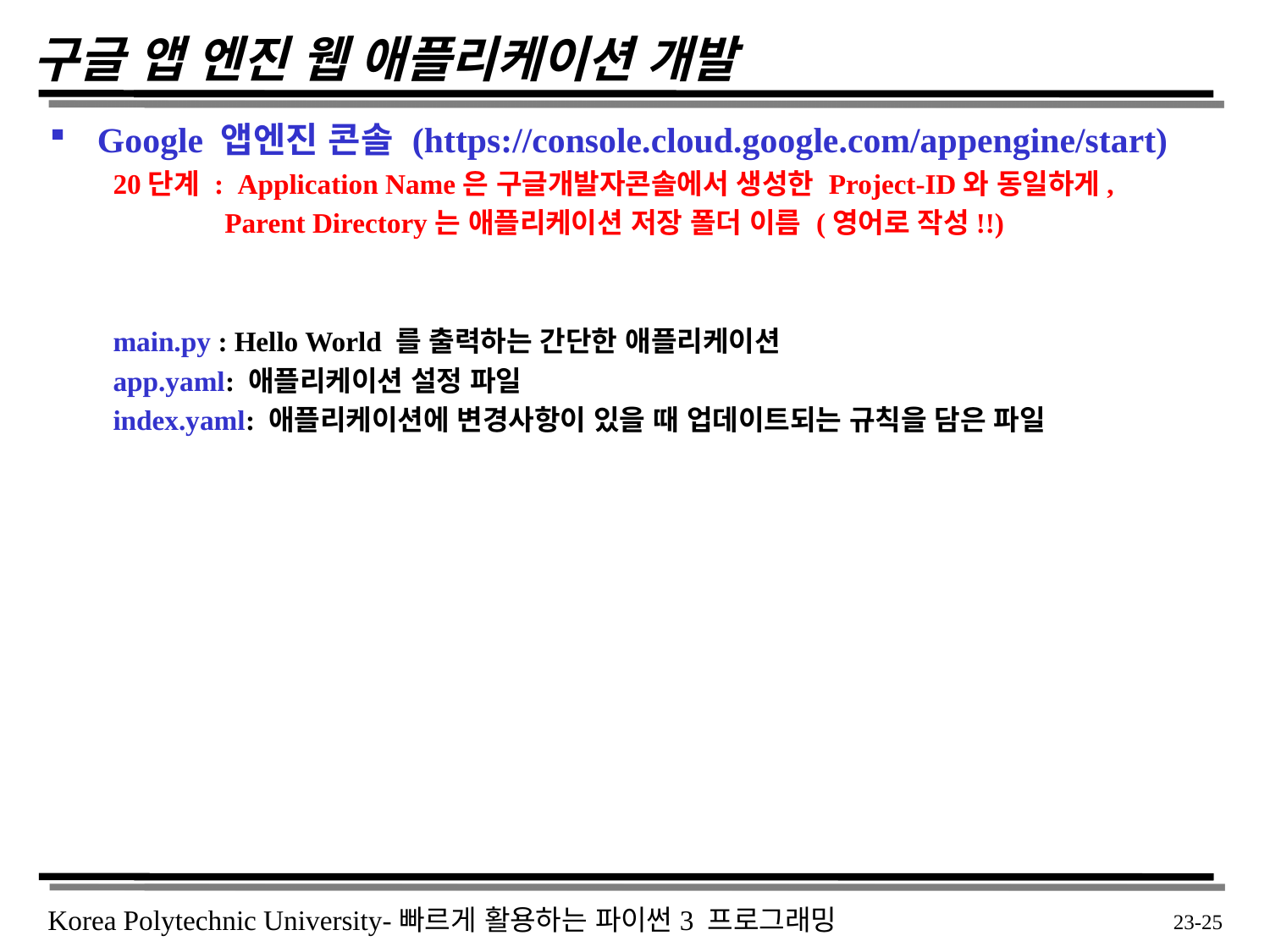

# 구글 앱 엔진 웹 애플리케이션 개발
Google 앱엔진 콘솔 (https://console.cloud.google.com/appengine/start)
20단계 :  Application Name은 구글개발자콘솔에서 생성한 Project-ID와 동일하게,
                Parent Directory는 애플리케이션 저장 폴더 이름 (영어로 작성!!)

main.py : Hello World 를 출력하는 간단한 애플리케이션
app.yaml: 애플리케이션 설정 파일
index.yaml: 애플리케이션에 변경사항이 있을 때 업데이트되는 규칙을 담은 파일

 23-25